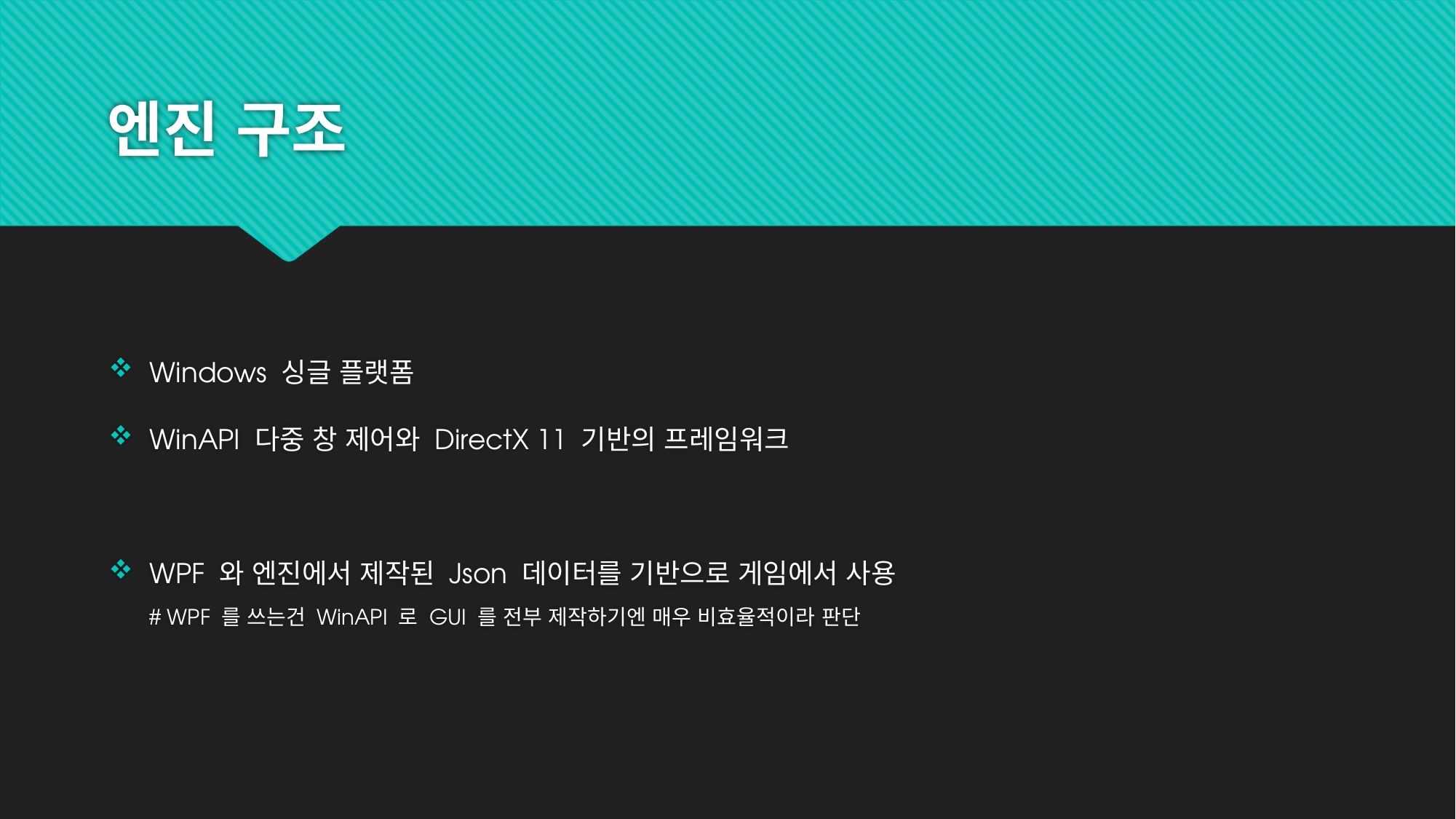

# 엔진 구조
Windows 싱글 플랫폼
WinAPI 다중 창 제어와 DirectX 11 기반의 프레임워크

WPF 와 엔진에서 제작된 Json 데이터를 기반으로 게임에서 사용
# WPF 를 쓰는건 WinAPI 로 GUI 를 전부 제작하기엔 매우 비효율적이라 판단